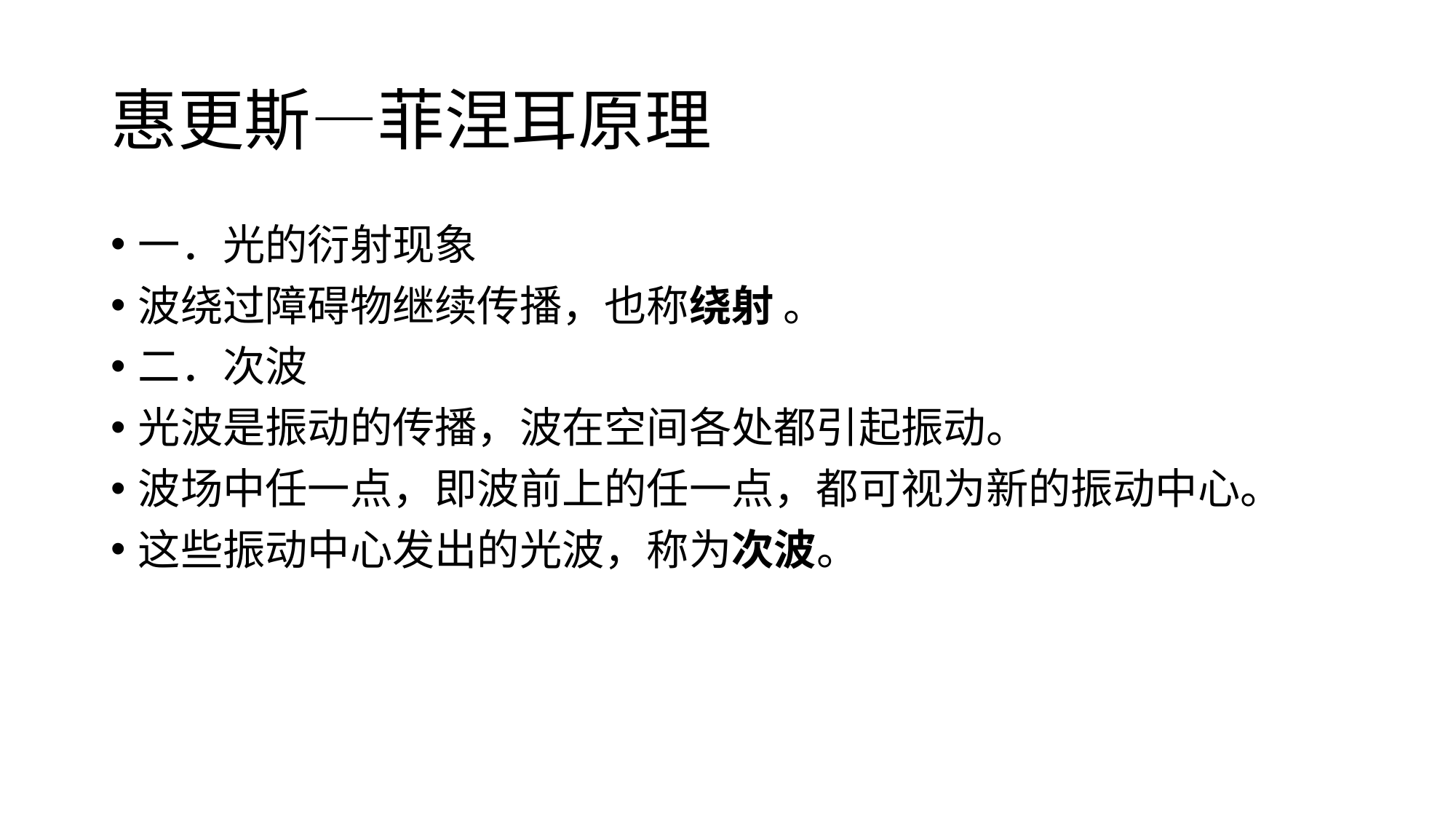

# 惠更斯—菲涅耳原理
一．光的衍射现象
波绕过障碍物继续传播，也称绕射 。
二．次波
光波是振动的传播，波在空间各处都引起振动。
波场中任一点，即波前上的任一点，都可视为新的振动中心。
这些振动中心发出的光波，称为次波。